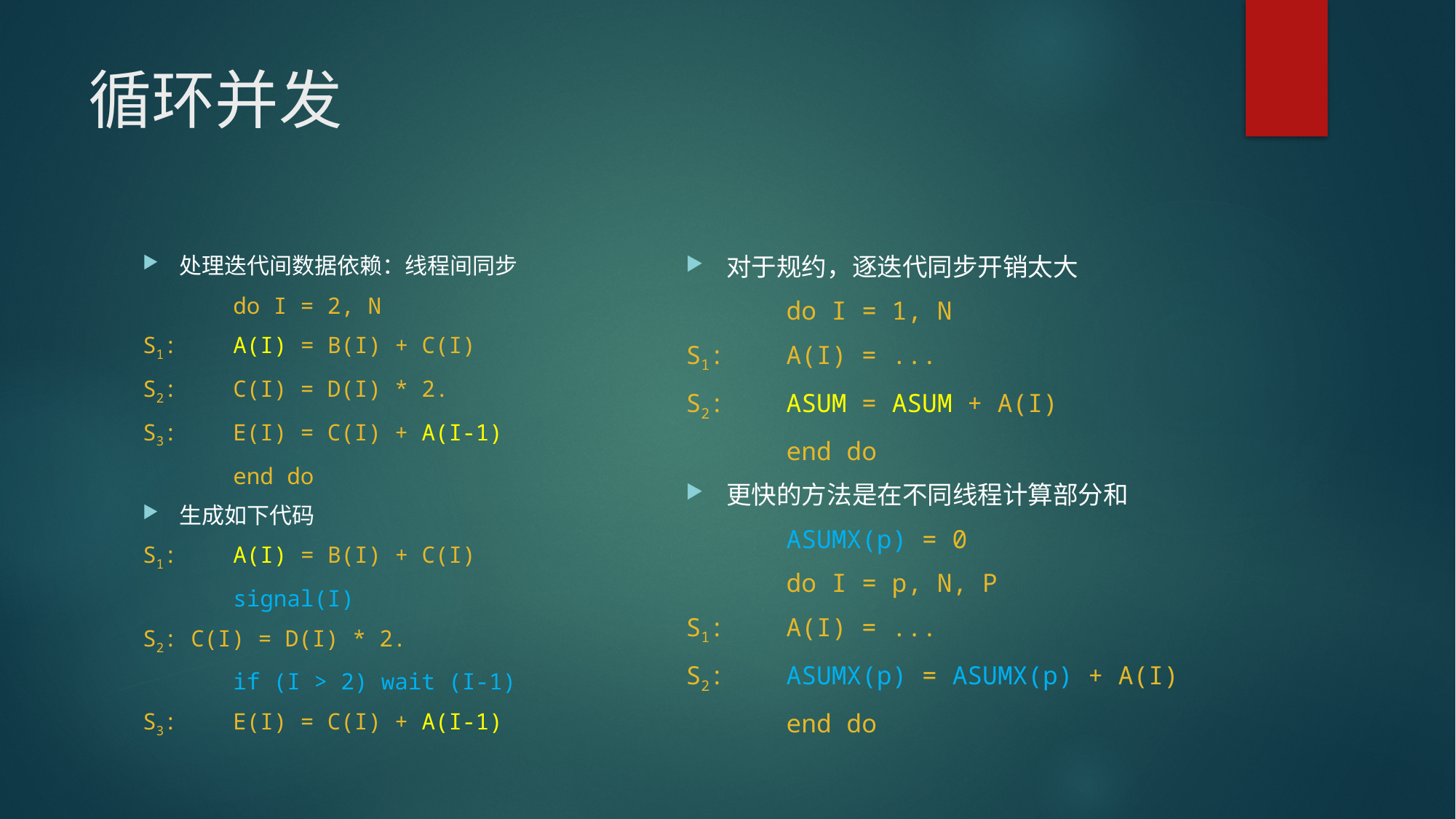

# 循环并发
对于规约，逐迭代同步开销太大
	do I = 1, N
S1:		A(I) = ...
S2: 	ASUM = ASUM + A(I)
	end do
更快的方法是在不同线程计算部分和
	ASUMX(p) = 0
	do I = p, N, P
S1:		A(I) = ...
S2: 	ASUMX(p) = ASUMX(p) + A(I)
	end do

处理迭代间数据依赖：线程间同步
	do I = 2, N
S1:		A(I) = B(I) + C(I)
S2: 	C(I) = D(I) * 2.
S3:		E(I) = C(I) + A(I-1)
	end do
生成如下代码
S1:	A(I) = B(I) + C(I)
	signal(I)
S2: C(I) = D(I) * 2.
	if (I > 2) wait (I-1)
S3:	E(I) = C(I) + A(I-1)